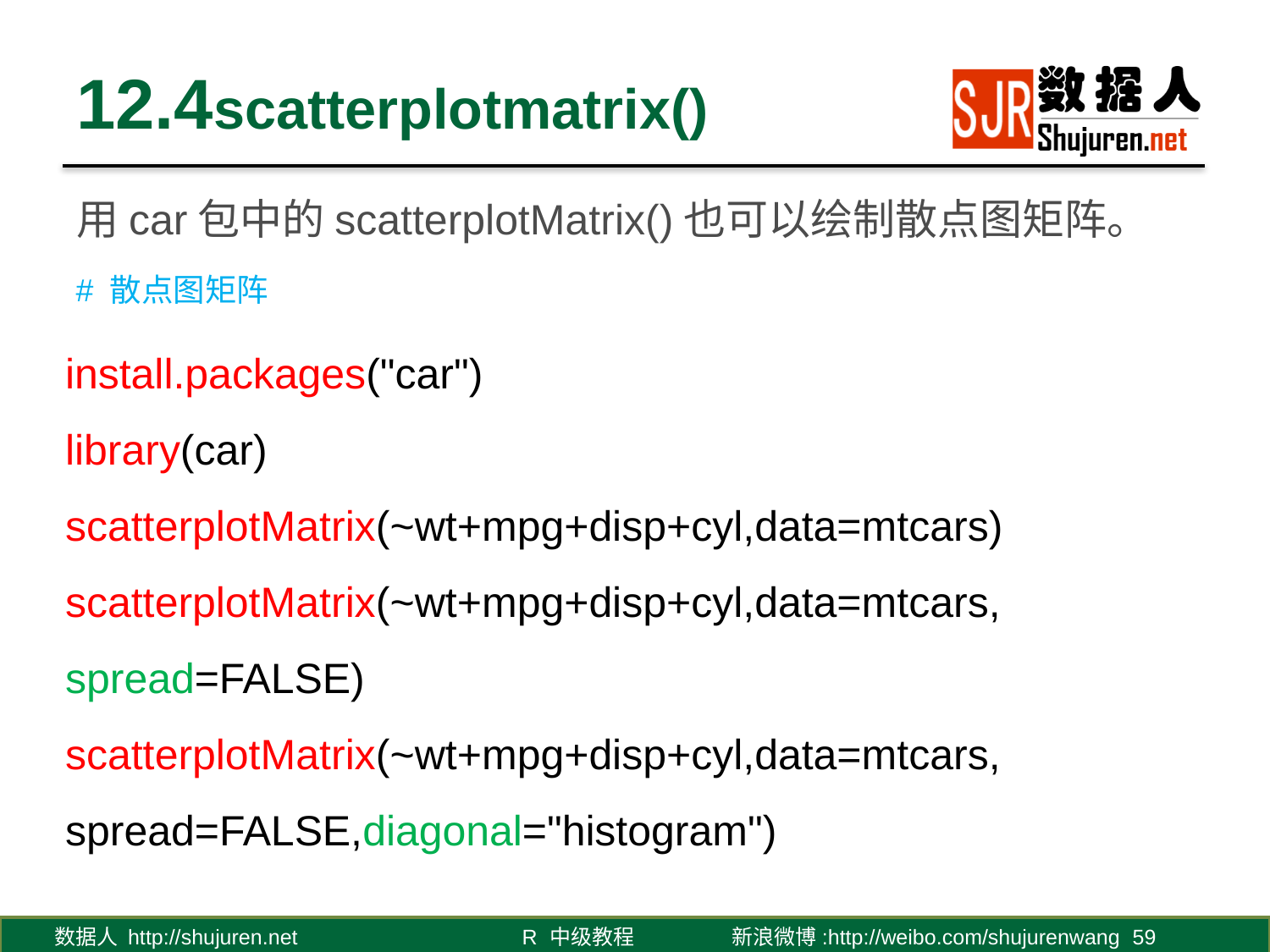

# 12.4scatterplotmatrix()
用car包中的scatterplotMatrix()也可以绘制散点图矩阵。

# 散点图矩阵
install.packages("car")
library(car)
scatterplotMatrix(~wt+mpg+disp+cyl,data=mtcars)
scatterplotMatrix(~wt+mpg+disp+cyl,data=mtcars,
spread=FALSE)
scatterplotMatrix(~wt+mpg+disp+cyl,data=mtcars,
spread=FALSE,diagonal="histogram")